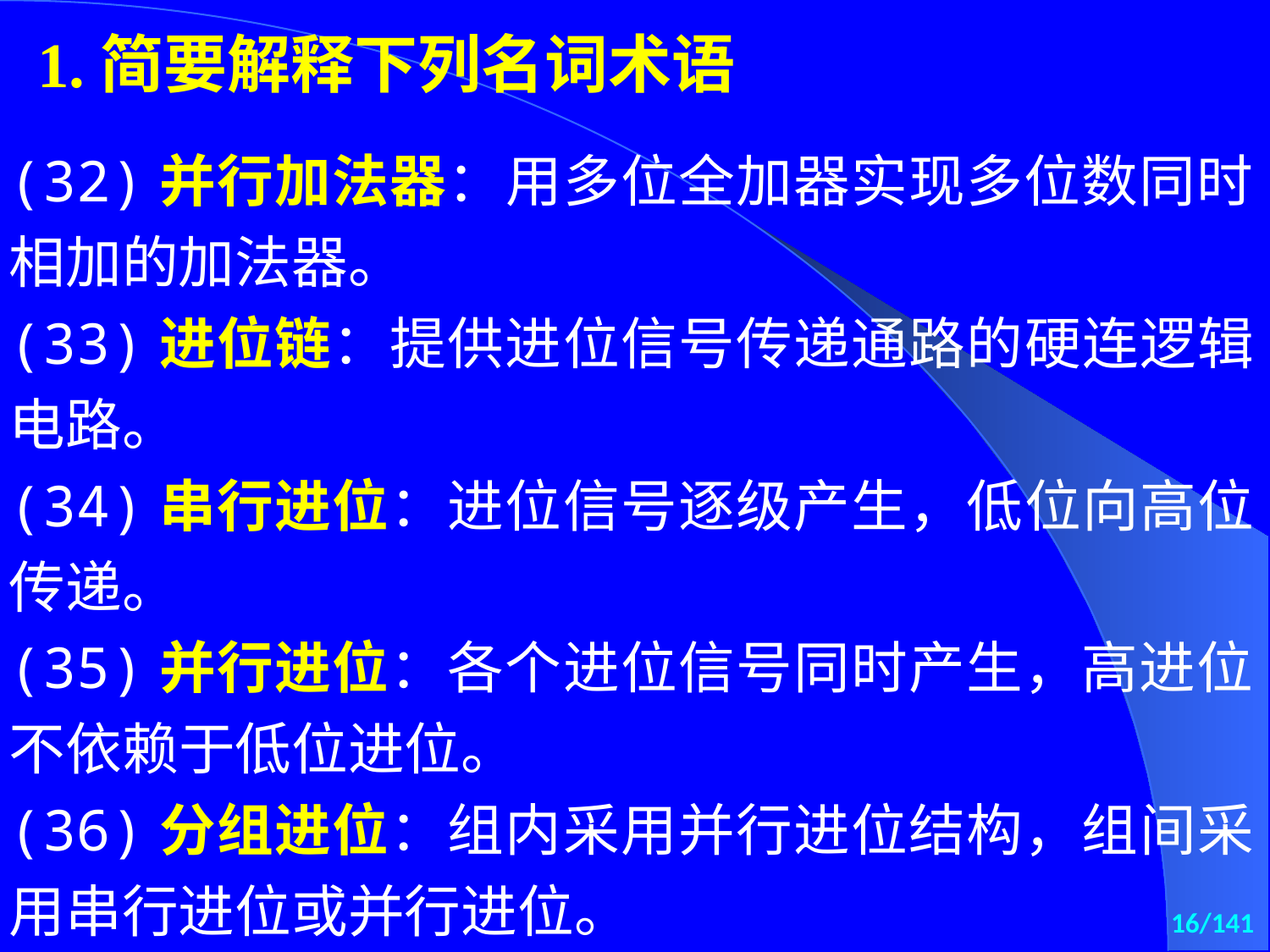

1.简要解释下列名词术语
(32)并行加法器：用多位全加器实现多位数同时相加的加法器。
(33)进位链：提供进位信号传递通路的硬连逻辑电路。
(34)串行进位：进位信号逐级产生，低位向高位传递。
(35)并行进位：各个进位信号同时产生，高进位不依赖于低位进位。
(36)分组进位：组内采用并行进位结构，组间采用串行进位或并行进位。
16/141